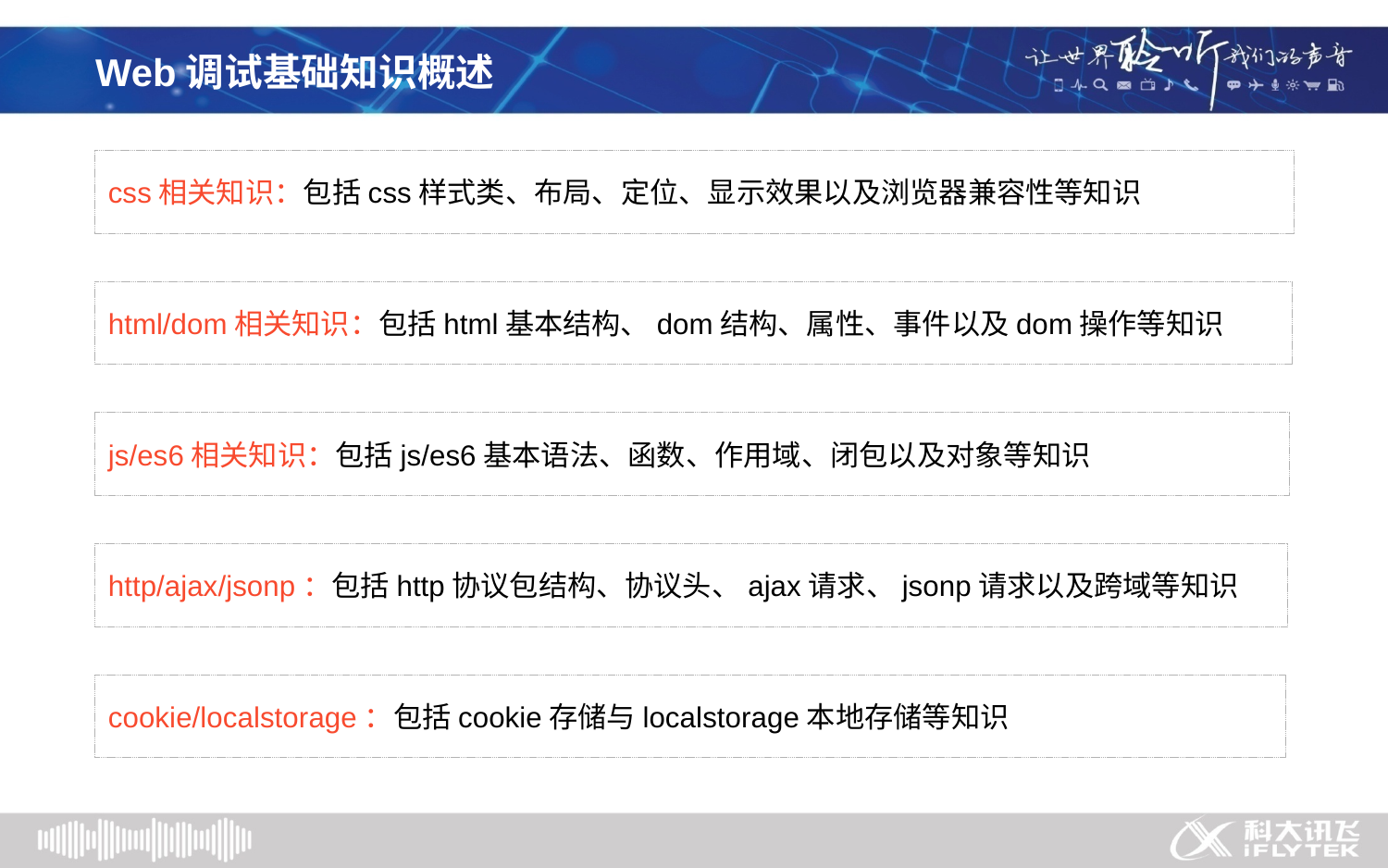

Web调试基础知识概述
css相关知识：包括css样式类、布局、定位、显示效果以及浏览器兼容性等知识

html/dom相关知识：包括html基本结构、dom结构、属性、事件以及dom操作等知识

js/es6相关知识：包括js/es6基本语法、函数、作用域、闭包以及对象等知识

http/ajax/jsonp：包括http协议包结构、协议头、ajax请求、jsonp请求以及跨域等知识

cookie/localstorage：包括cookie存储与localstorage本地存储等知识